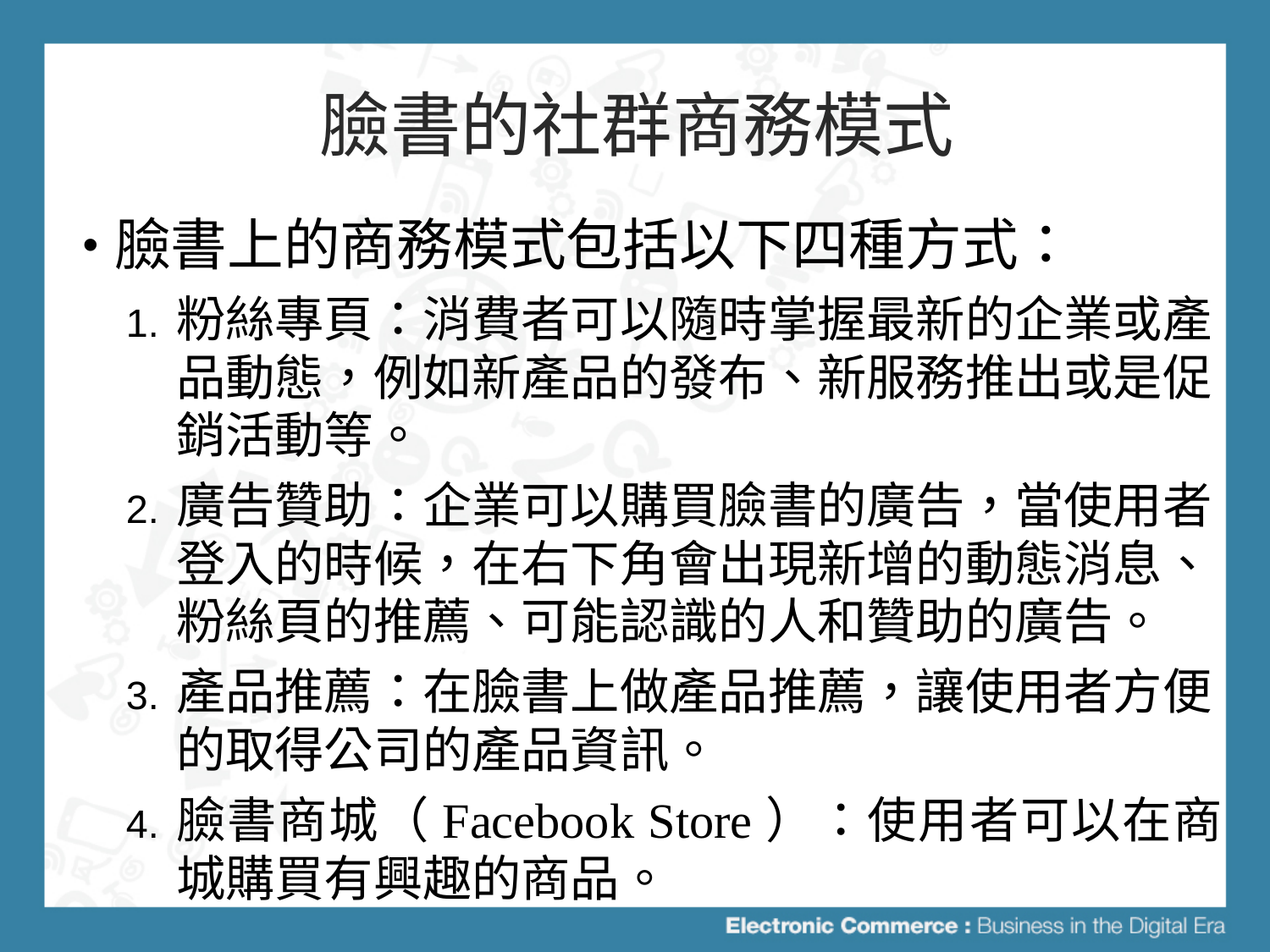

# 臉書的社群商務模式
臉書上的商務模式包括以下四種方式：
粉絲專頁：消費者可以隨時掌握最新的企業或產品動態，例如新產品的發布、新服務推出或是促銷活動等。
廣告贊助：企業可以購買臉書的廣告，當使用者登入的時候，在右下角會出現新增的動態消息、粉絲頁的推薦、可能認識的人和贊助的廣告。
產品推薦：在臉書上做產品推薦，讓使用者方便的取得公司的產品資訊。
臉書商城（Facebook Store）：使用者可以在商城購買有興趣的商品。